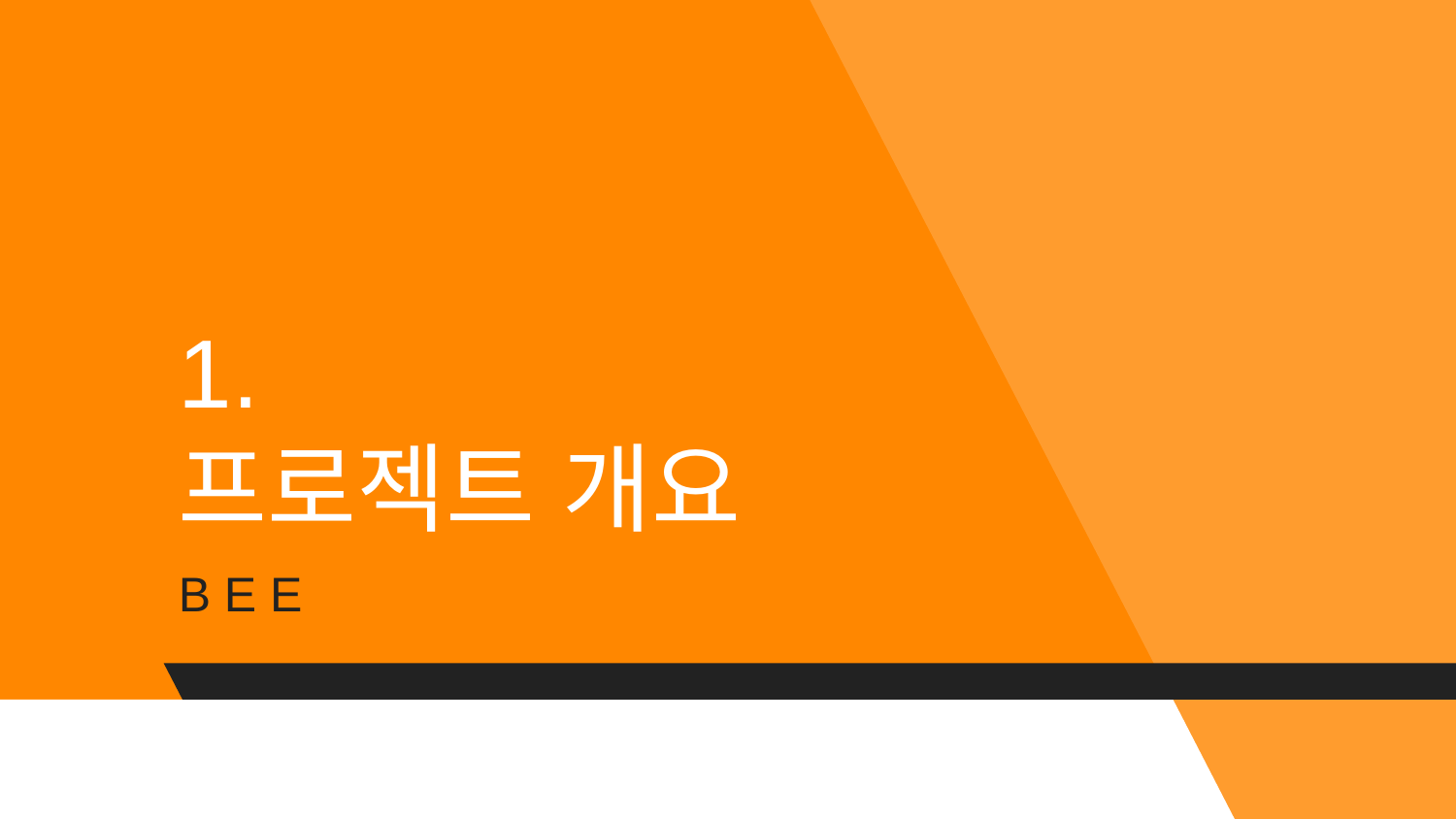

# 1. 프로젝트 개요
B E E